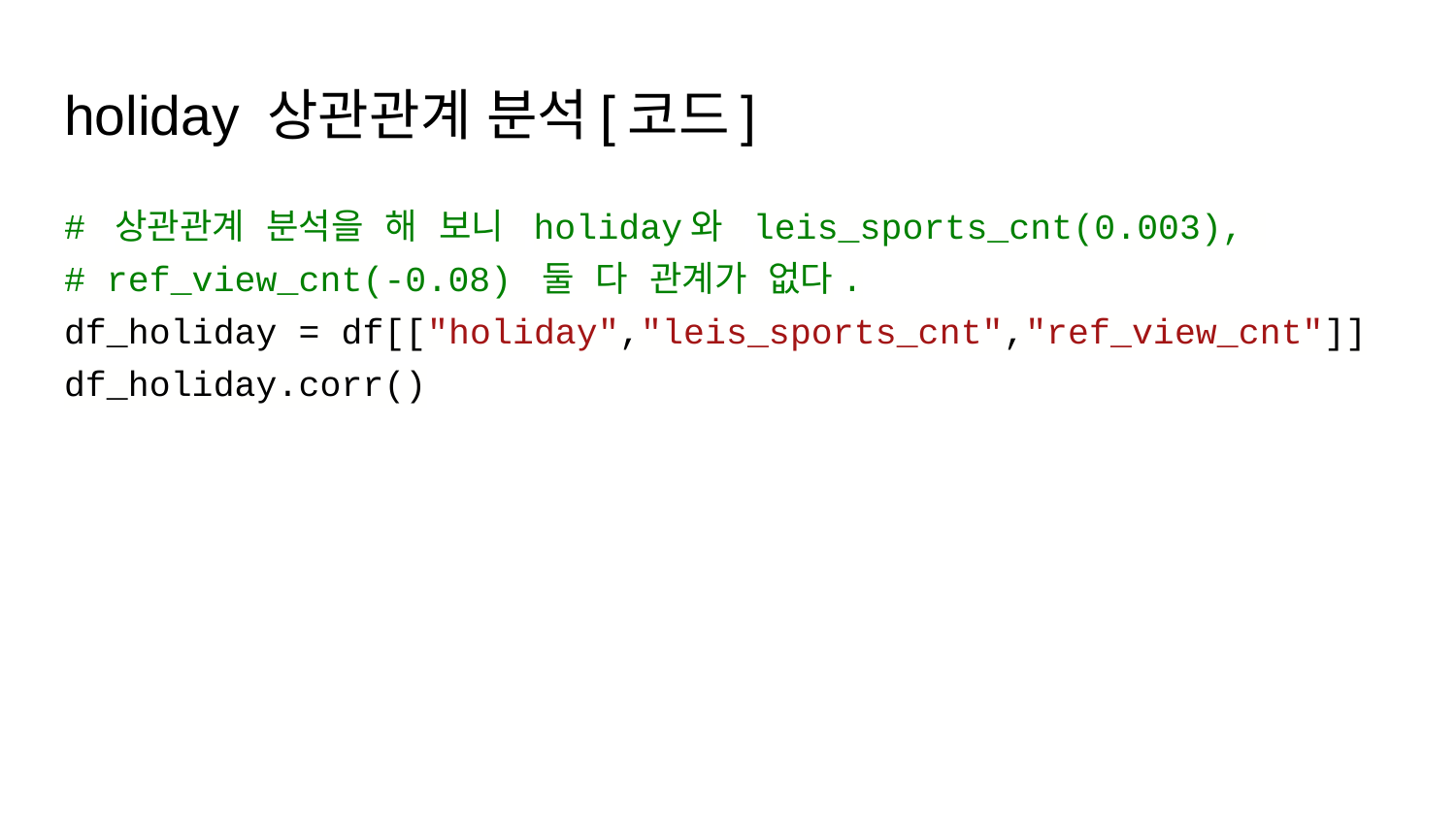

# holiday 상관관계 분석[코드]
# 상관관계 분석을 해 보니 holiday와 leis_sports_cnt(0.003),
# ref_view_cnt(-0.08) 둘 다 관계가 없다.
df_holiday = df[["holiday","leis_sports_cnt","ref_view_cnt"]]
df_holiday.corr()